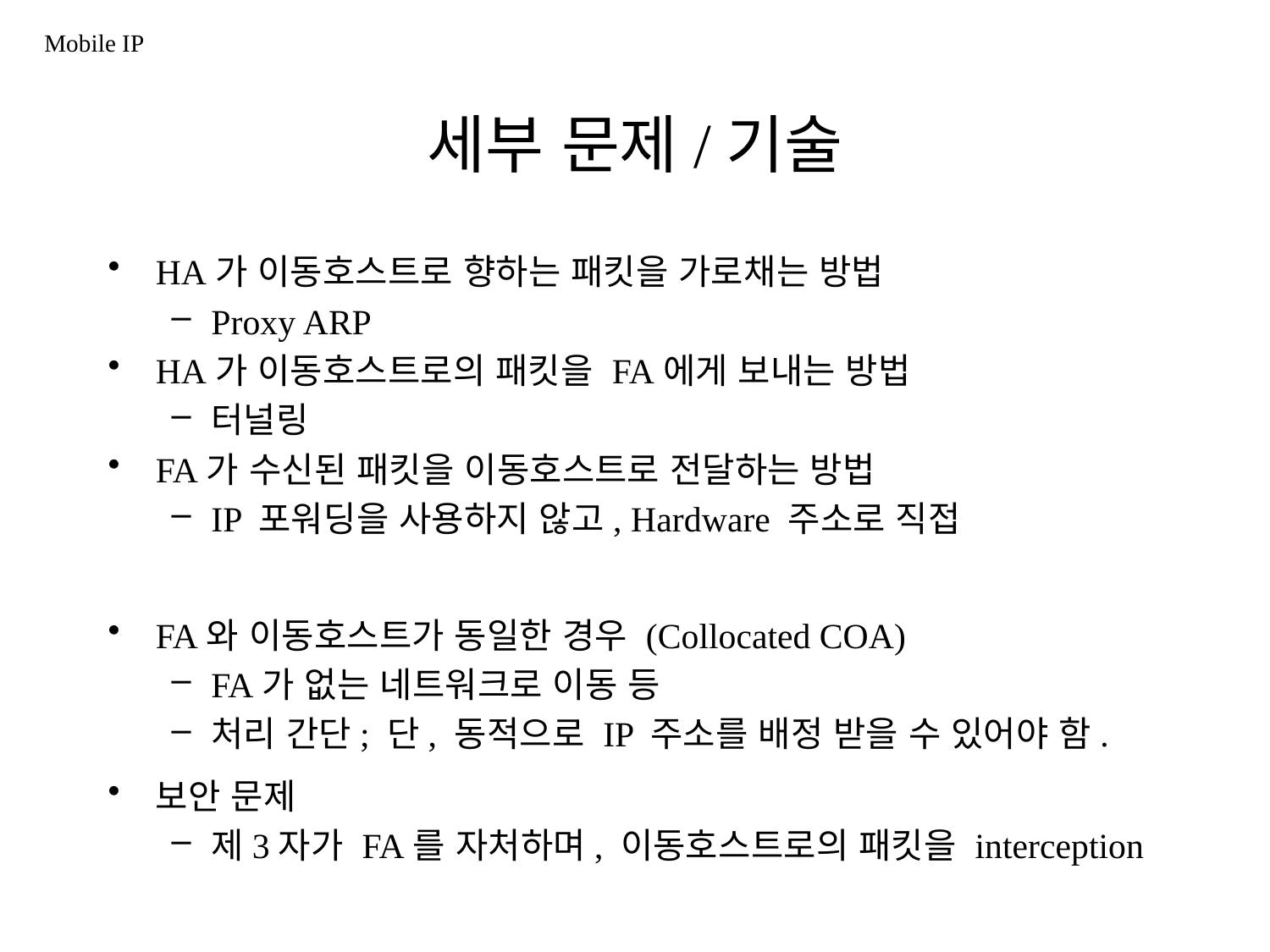

Mobile IP
# 세부 문제/기술
HA가 이동호스트로 향하는 패킷을 가로채는 방법
Proxy ARP
HA가 이동호스트로의 패킷을 FA에게 보내는 방법
터널링
FA가 수신된 패킷을 이동호스트로 전달하는 방법
IP 포워딩을 사용하지 않고, Hardware 주소로 직접

FA와 이동호스트가 동일한 경우 (Collocated COA)
FA가 없는 네트워크로 이동 등
처리 간단; 단, 동적으로 IP 주소를 배정 받을 수 있어야 함.
보안 문제
제3자가 FA를 자처하며, 이동호스트로의 패킷을 interception